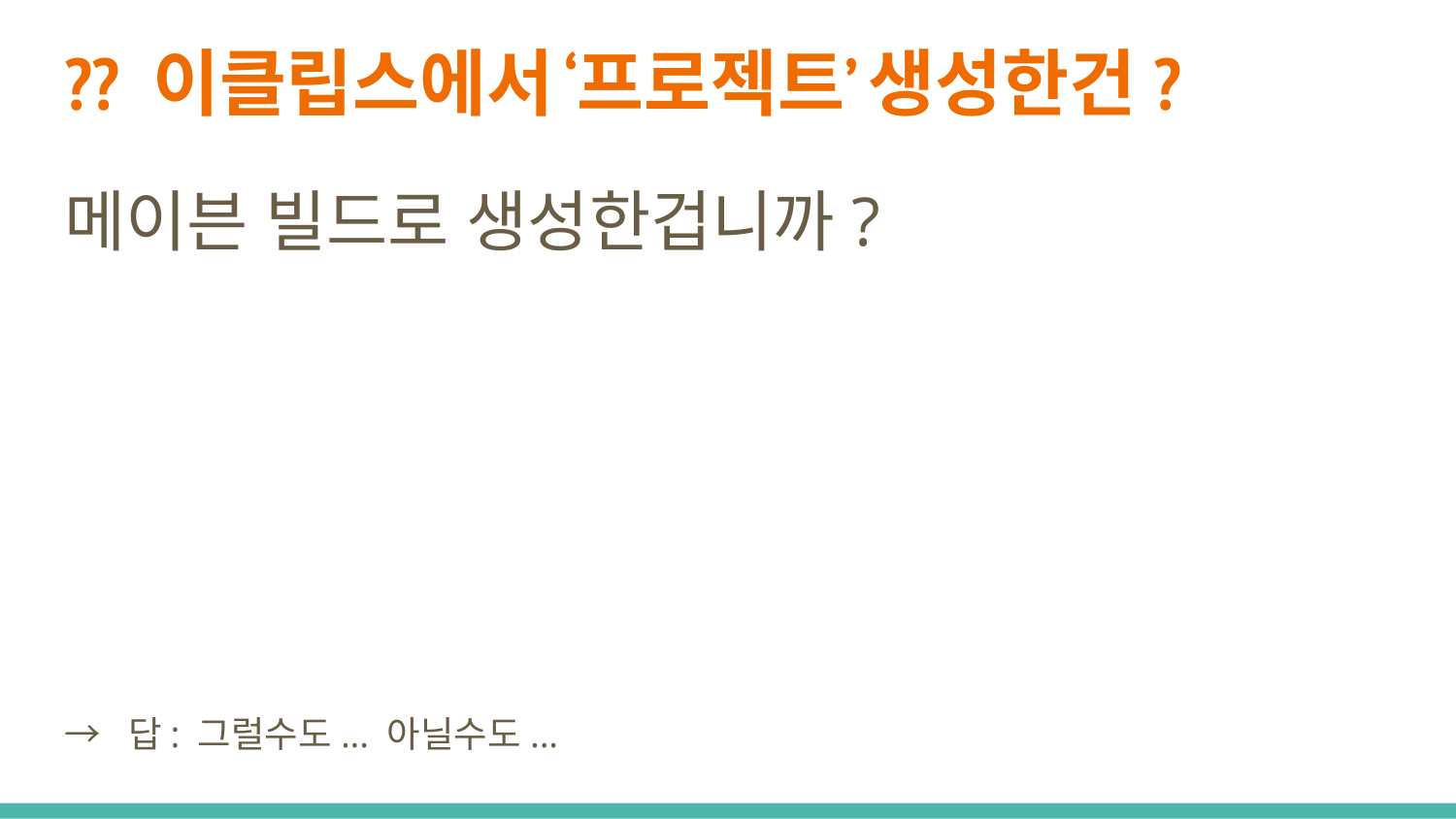

# ?? 이클립스에서 ‘프로젝트’ 생성한건?
메이븐 빌드로 생성한겁니까?

→  답: 그럴수도... 아닐수도...